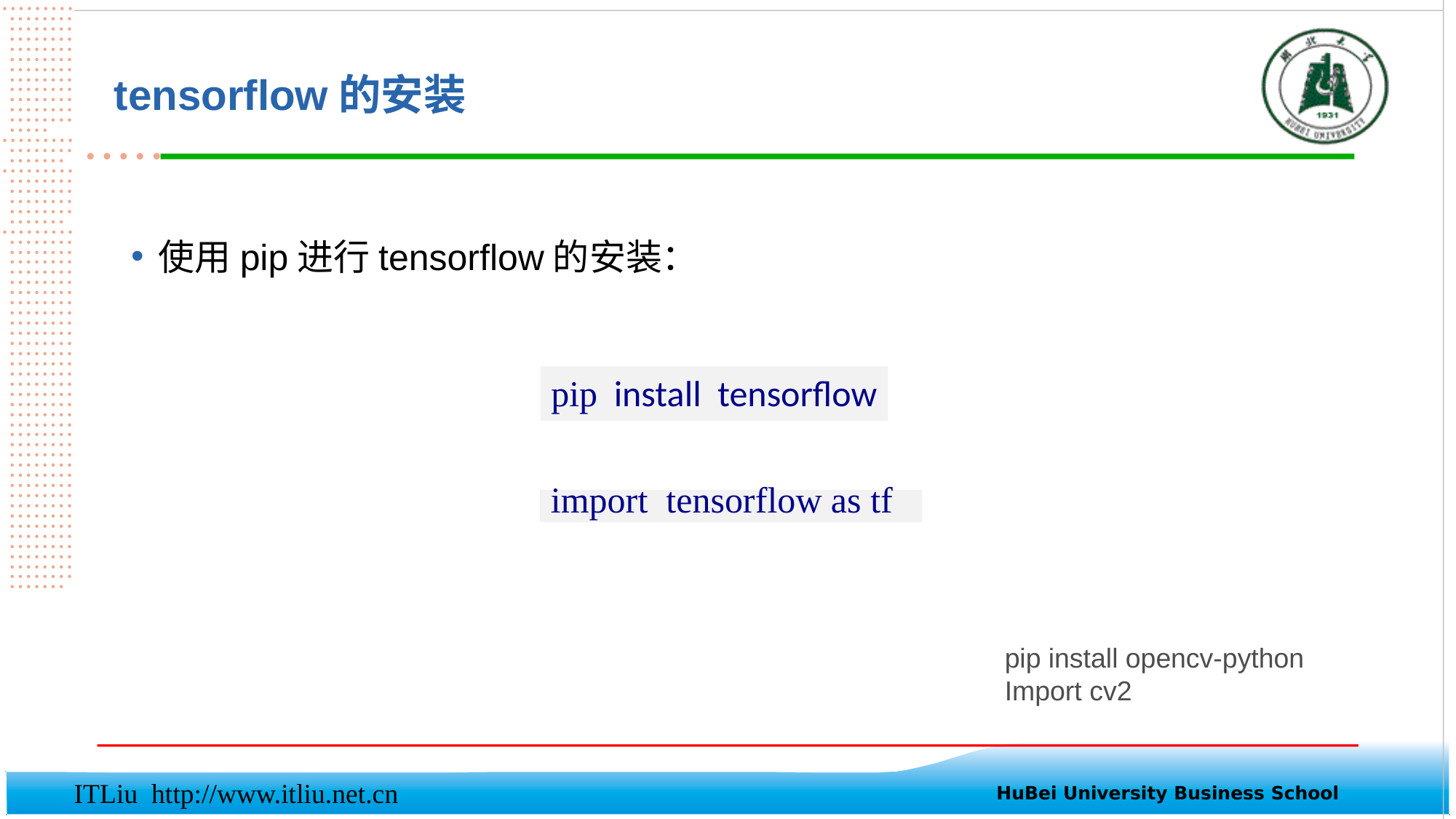

tensorflow的安装

使用pip进行tensorflow的安装：

pip install tensorflow
import  tensorflow as tf
pip install opencv-python
Import cv2